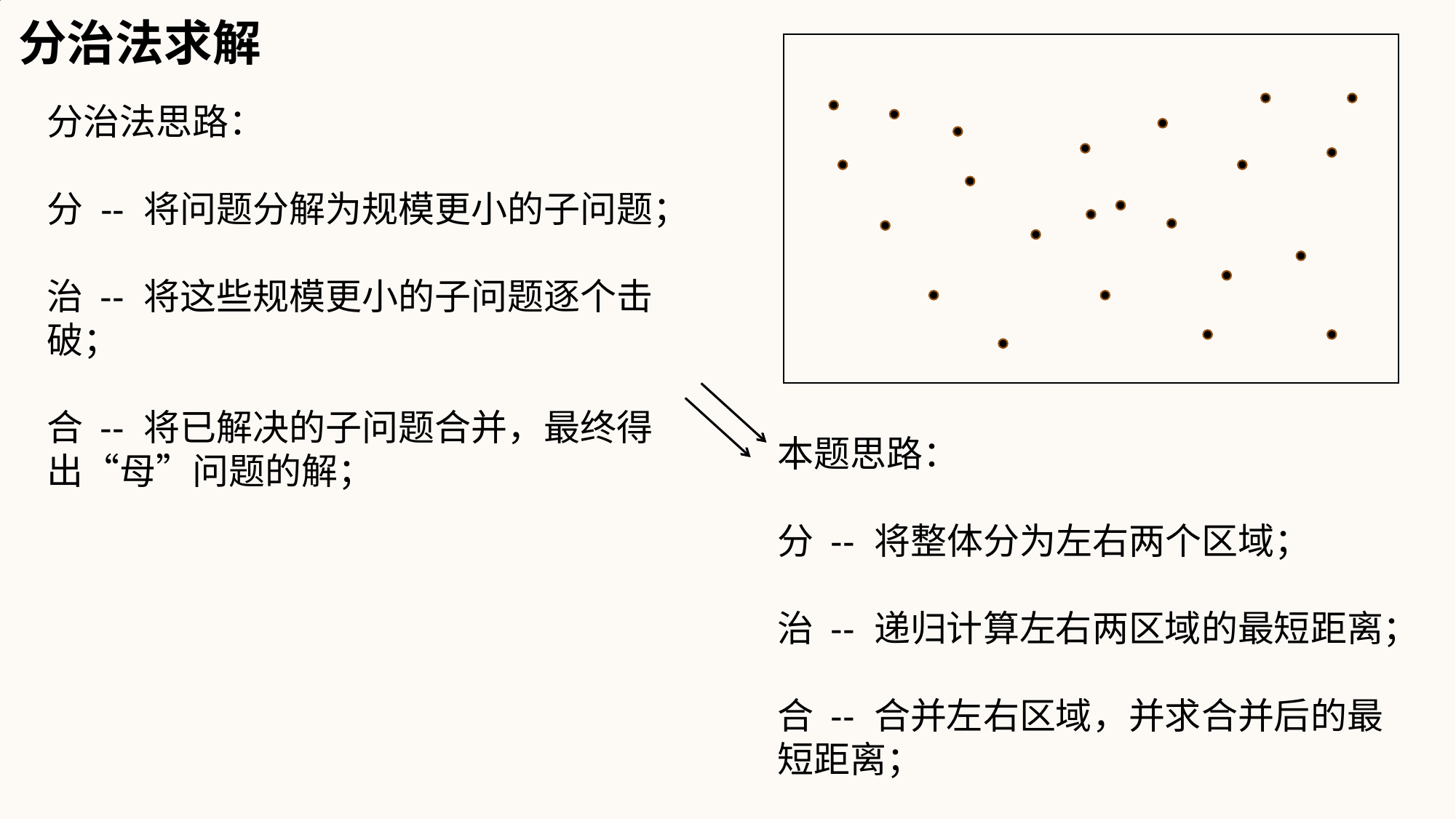

分治法求解

分治法思路：

分 -- 将问题分解为规模更小的子问题；

治 -- 将这些规模更小的子问题逐个击破；

合 -- 将已解决的子问题合并，最终得出“母”问题的解；

本题思路：

分 -- 将整体分为左右两个区域；

治 -- 递归计算左右两区域的最短距离；

合 -- 合并左右区域，并求合并后的最短距离；